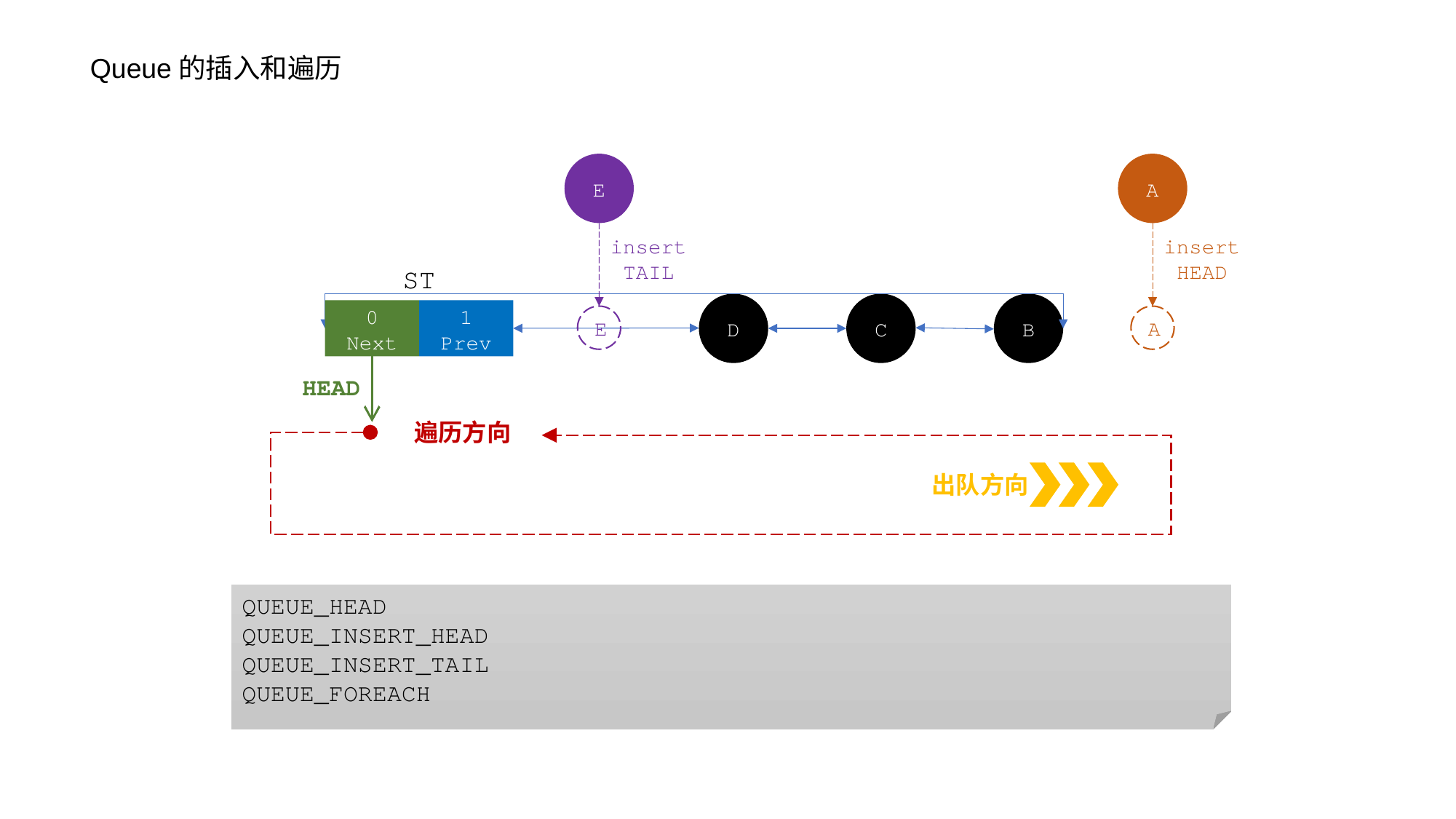

Queue的插入和遍历
E
A
insert
TAIL
insert
HEAD
ST
D
C
B
0 Next
1 Prev
E
A
HEAD
遍历方向

出队方向
QUEUE_HEAD
QUEUE_INSERT_HEAD
QUEUE_INSERT_TAIL
QUEUE_FOREACH